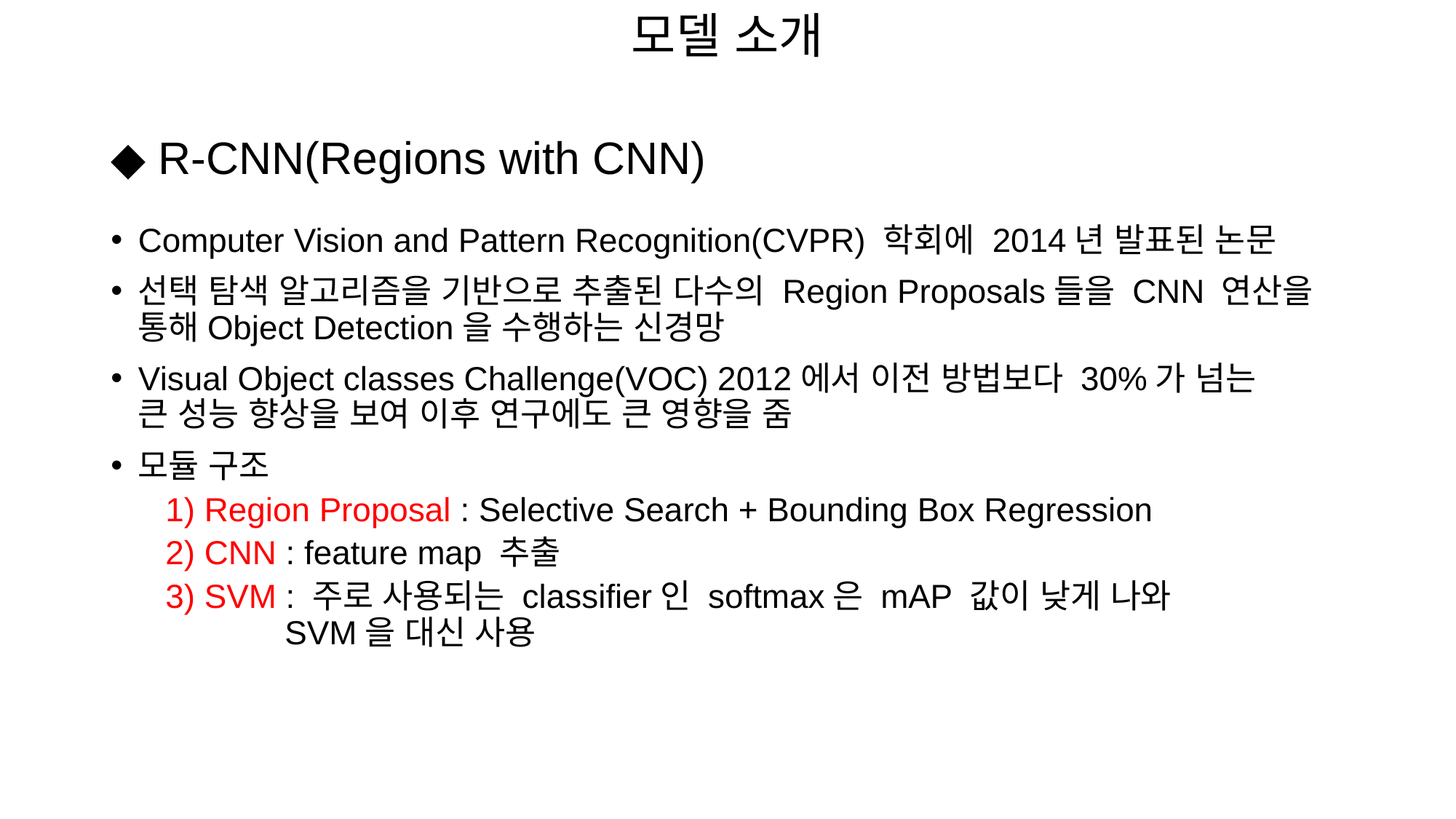

모델 소개
# ◆ R-CNN(Regions with CNN)
Computer Vision and Pattern Recognition(CVPR) 학회에 2014년 발표된 논문
선택 탐색 알고리즘을 기반으로 추출된 다수의 Region Proposals들을 CNN 연산을 통해Object Detection을 수행하는 신경망
Visual Object classes Challenge(VOC) 2012에서 이전 방법보다 30%가 넘는
큰 성능 향상을 보여 이후 연구에도 큰 영향을 줌
모듈 구조
1) Region Proposal : Selective Search + Bounding Box Regression
2) CNN : feature map 추출
3) SVM : 주로 사용되는 classifier인 softmax은 mAP 값이 낮게 나와
            SVM을 대신 사용